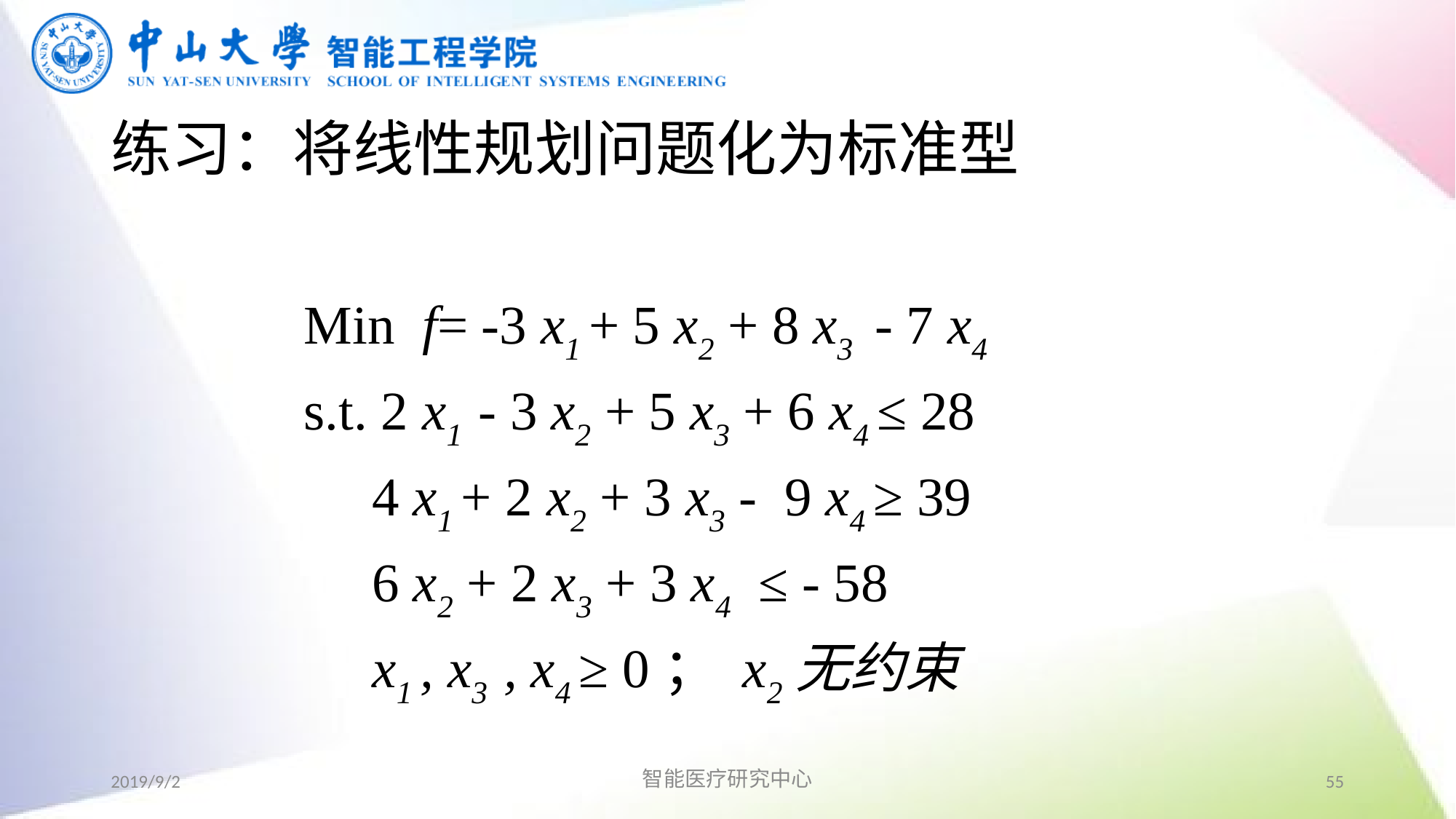

# 练习：将线性规划问题化为标准型

Min  f= -3 x1 + 5 x2 + 8 x3  - 7 x4
s.t. 2 x1  - 3 x2 + 5 x3 + 6 x4 ≤ 28
     4 x1 + 2 x2 + 3 x3 -  9 x4 ≥ 39
     6 x2 + 2 x3 + 3 x4  ≤ - 58
     x1 , x3  , x4 ≥ 0； x2无约束
2019/9/2
智能医疗研究中心
55